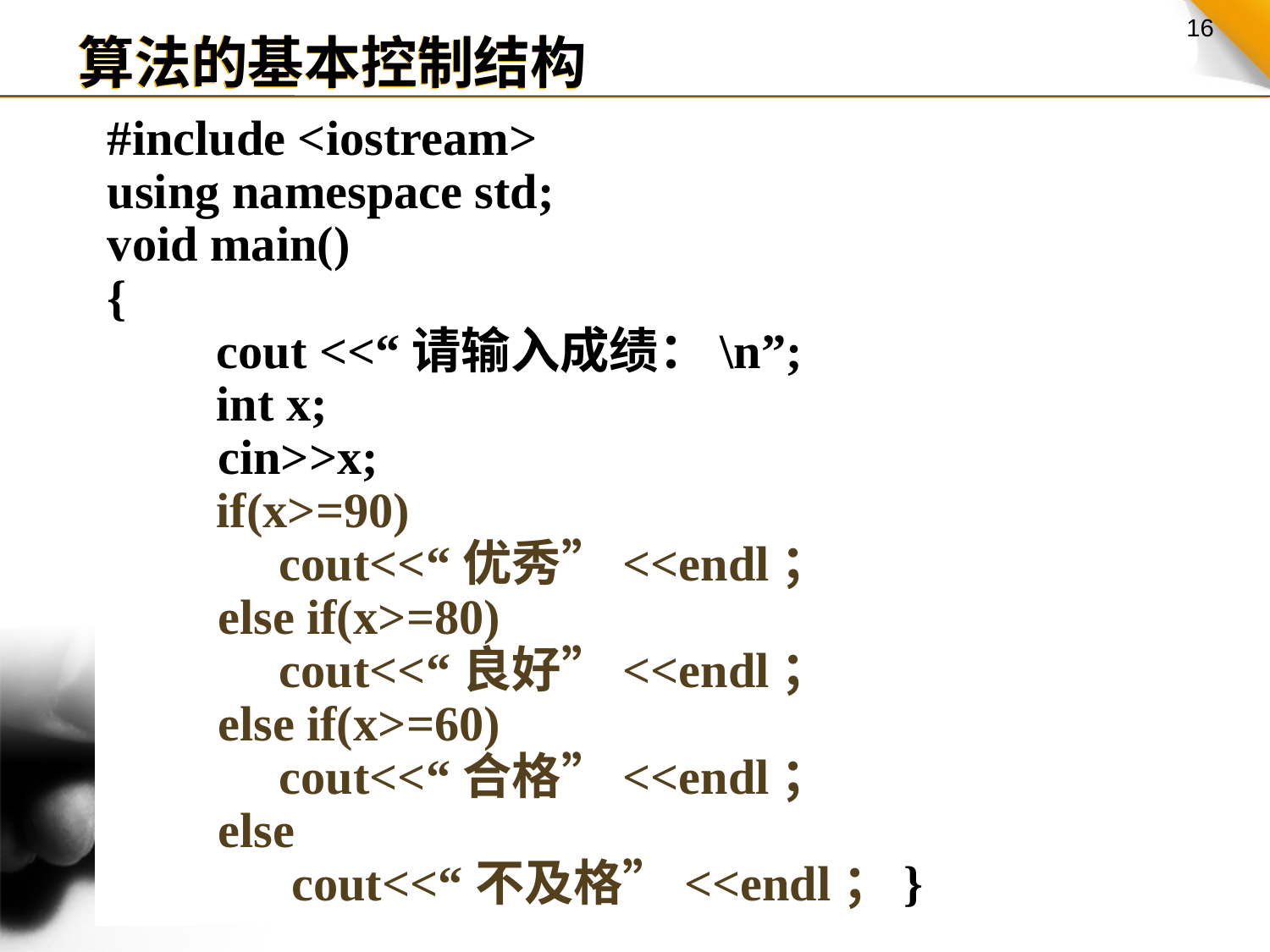

算法的基本控制结构
#include <iostream>
using namespace std;
void main()
{
	     cout <<“请输入成绩：\n”;
	     int x;
         cin>>x;
	     if(x>=90)
              cout<<“优秀”<<endl；
         else if(x>=80)
              cout<<“良好”<<endl；
         else if(x>=60)
              cout<<“合格”<<endl；
         else
               cout<<“不及格”<<endl；}